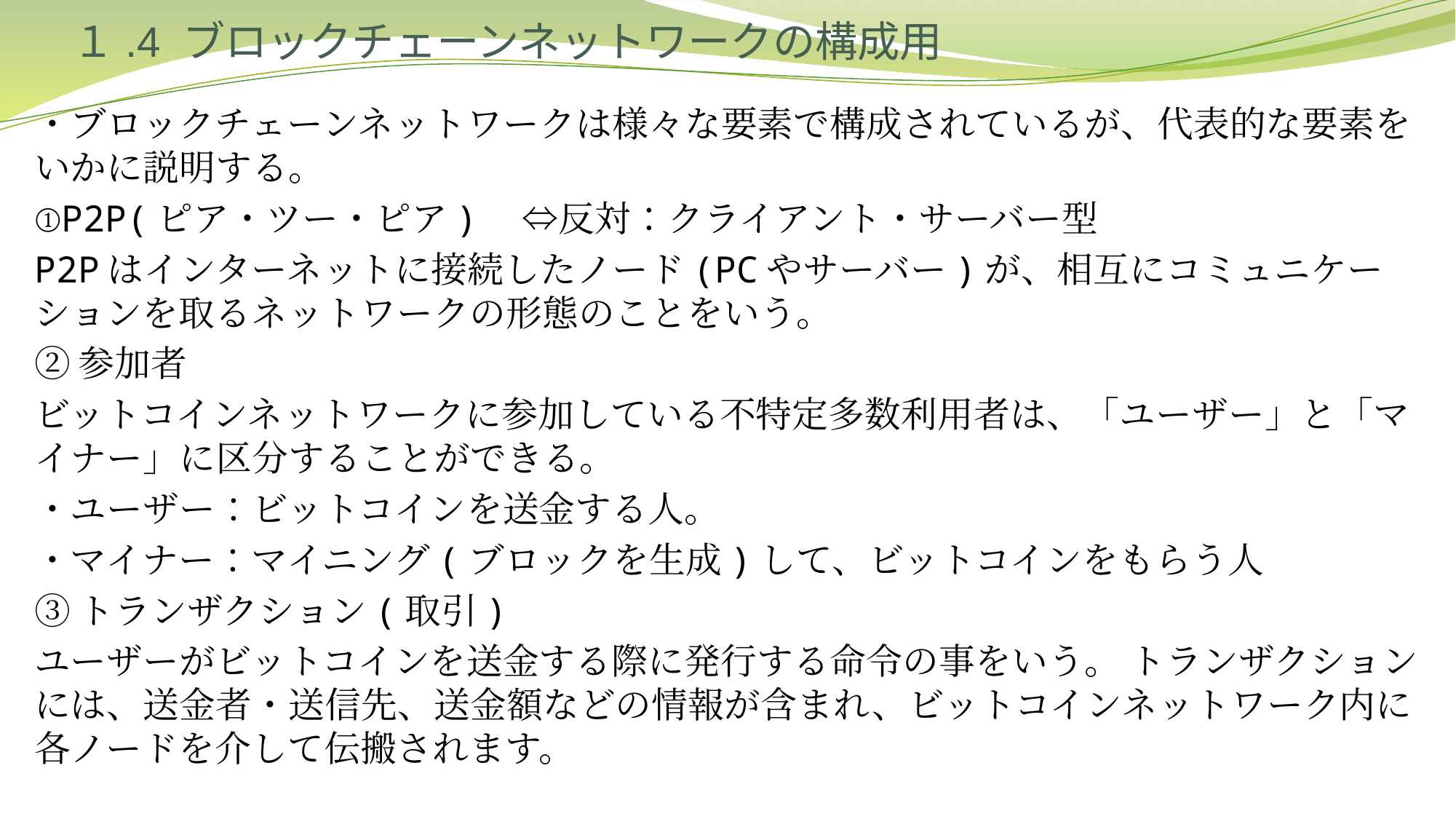

# １.4 ブロックチェーンネットワークの構成用
・ブロックチェーンネットワークは様々な要素で構成されているが、代表的な要素をいかに説明する。
①P2P(ピア・ツー・ピア)　⇔反対：クライアント・サーバー型
P2Pはインターネットに接続したノード(PCやサーバー)が、相互にコミュニケーションを取るネットワークの形態のことをいう。
②参加者
ビットコインネットワークに参加している不特定多数利用者は、「ユーザー」と「マイナー」に区分することができる。
・ユーザー：ビットコインを送金する人。
・マイナー：マイニング(ブロックを生成)して、ビットコインをもらう人
③トランザクション(取引)
ユーザーがビットコインを送金する際に発行する命令の事をいう。 トランザクションには、送金者・送信先、送金額などの情報が含まれ、ビットコインネットワーク内に各ノードを介して伝搬されます。